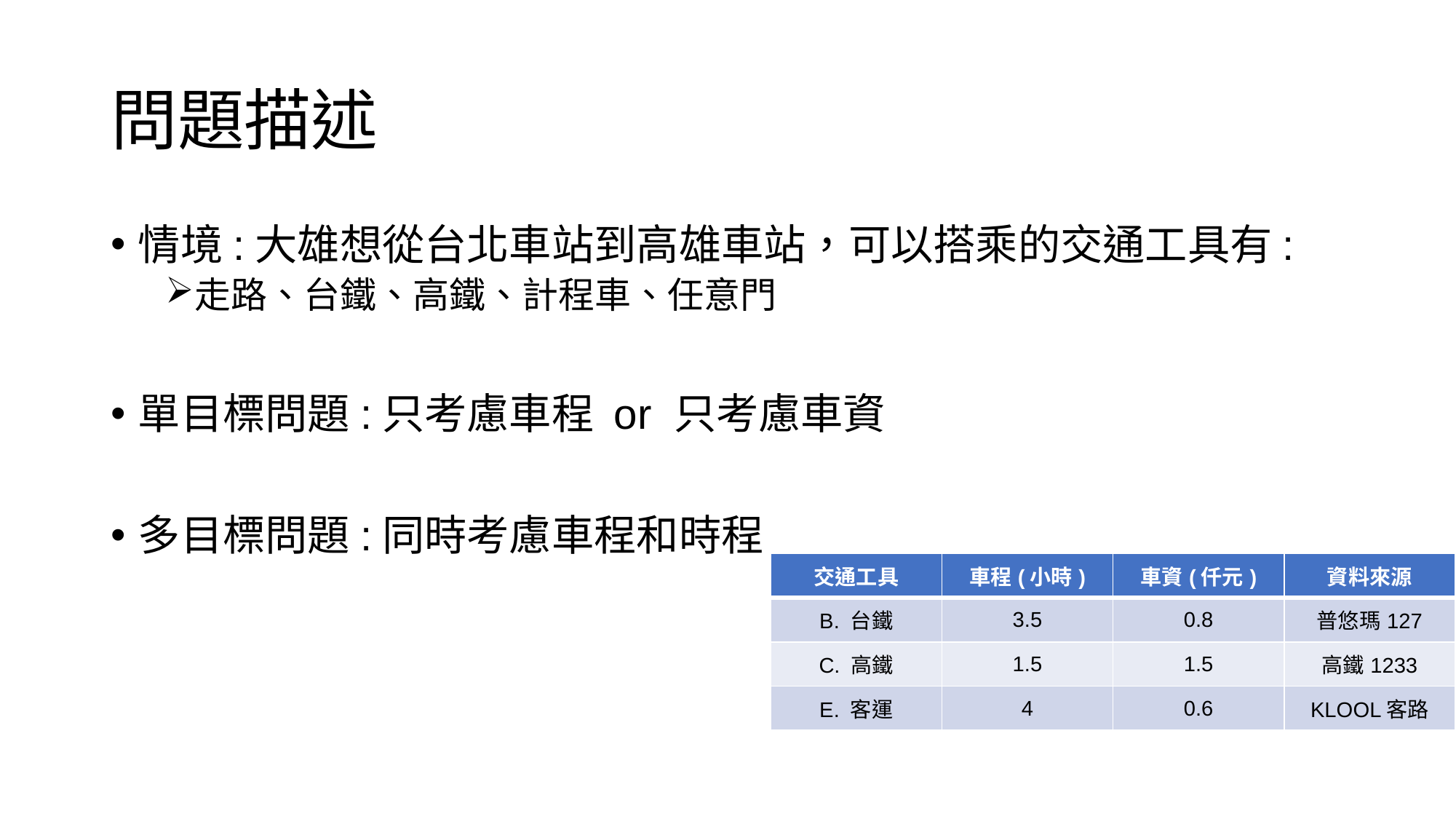

# 問題描述
情境:大雄想從台北車站到高雄車站，可以搭乘的交通工具有:
走路、台鐵、高鐵、計程車、任意門

單目標問題:只考慮車程 or 只考慮車資

多目標問題:同時考慮車程和時程
| 交通工具 | 車程(小時) | 車資(仟元) | 資料來源 |
| --- | --- | --- | --- |
| B. 台鐵 | 3.5 | 0.8 | 普悠瑪127 |
| C. 高鐵 | 1.5 | 1.5 | 高鐵1233 |
| E. 客運 | 4 | 0.6 | KLOOL客路 |